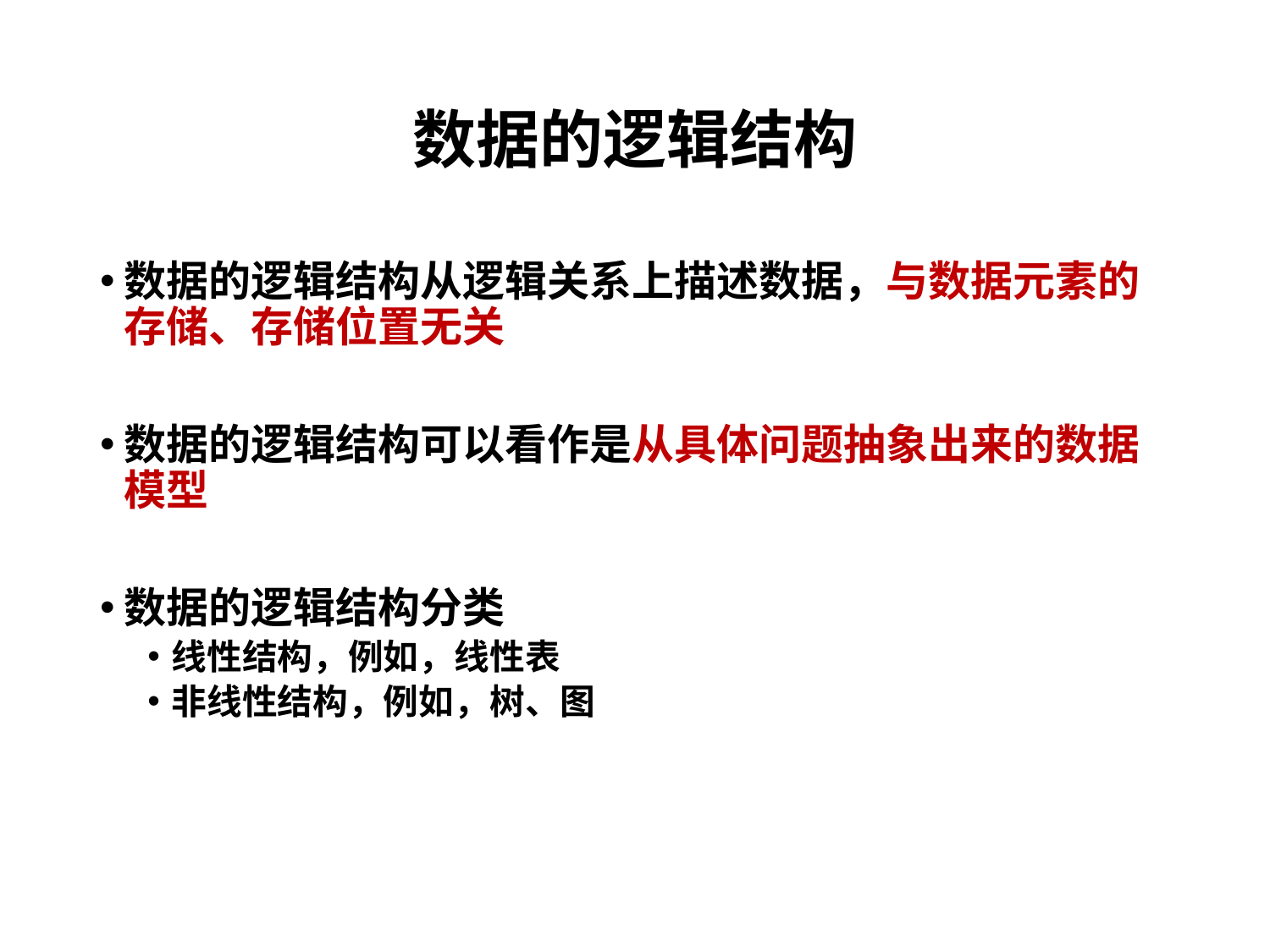

# 数据的逻辑结构
数据的逻辑结构从逻辑关系上描述数据，与数据元素的存储、存储位置无关

数据的逻辑结构可以看作是从具体问题抽象出来的数据模型

数据的逻辑结构分类
线性结构，例如，线性表
非线性结构，例如，树、图